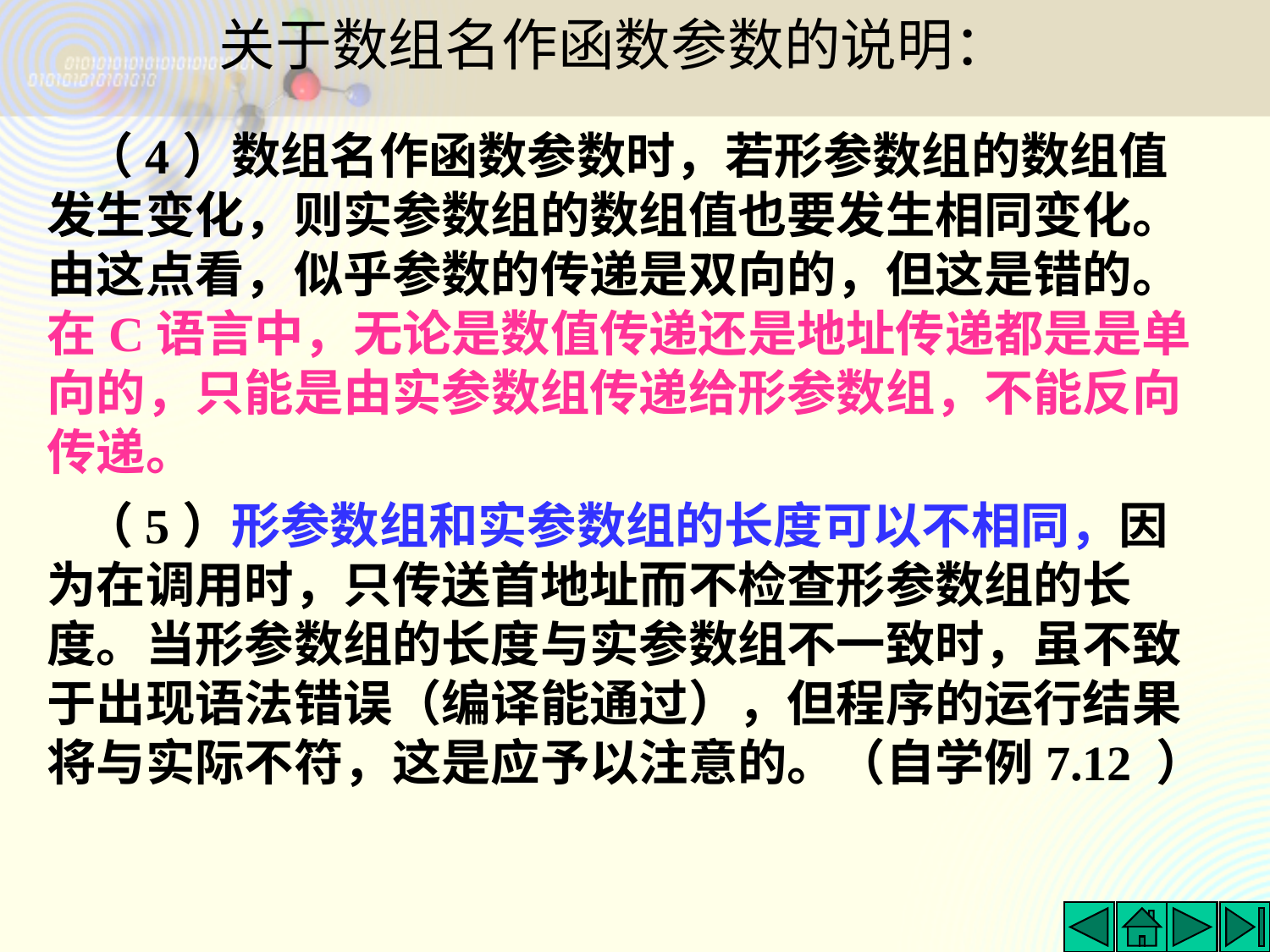

# 关于数组名作函数参数的说明：
（4）数组名作函数参数时，若形参数组的数组值发生变化，则实参数组的数组值也要发生相同变化。由这点看，似乎参数的传递是双向的，但这是错的。在C语言中，无论是数值传递还是地址传递都是是单向的，只能是由实参数组传递给形参数组，不能反向传递。
（5）形参数组和实参数组的长度可以不相同，因为在调用时，只传送首地址而不检查形参数组的长度。当形参数组的长度与实参数组不一致时，虽不致于出现语法错误（编译能通过），但程序的运行结果将与实际不符，这是应予以注意的。（自学例7.12 ）